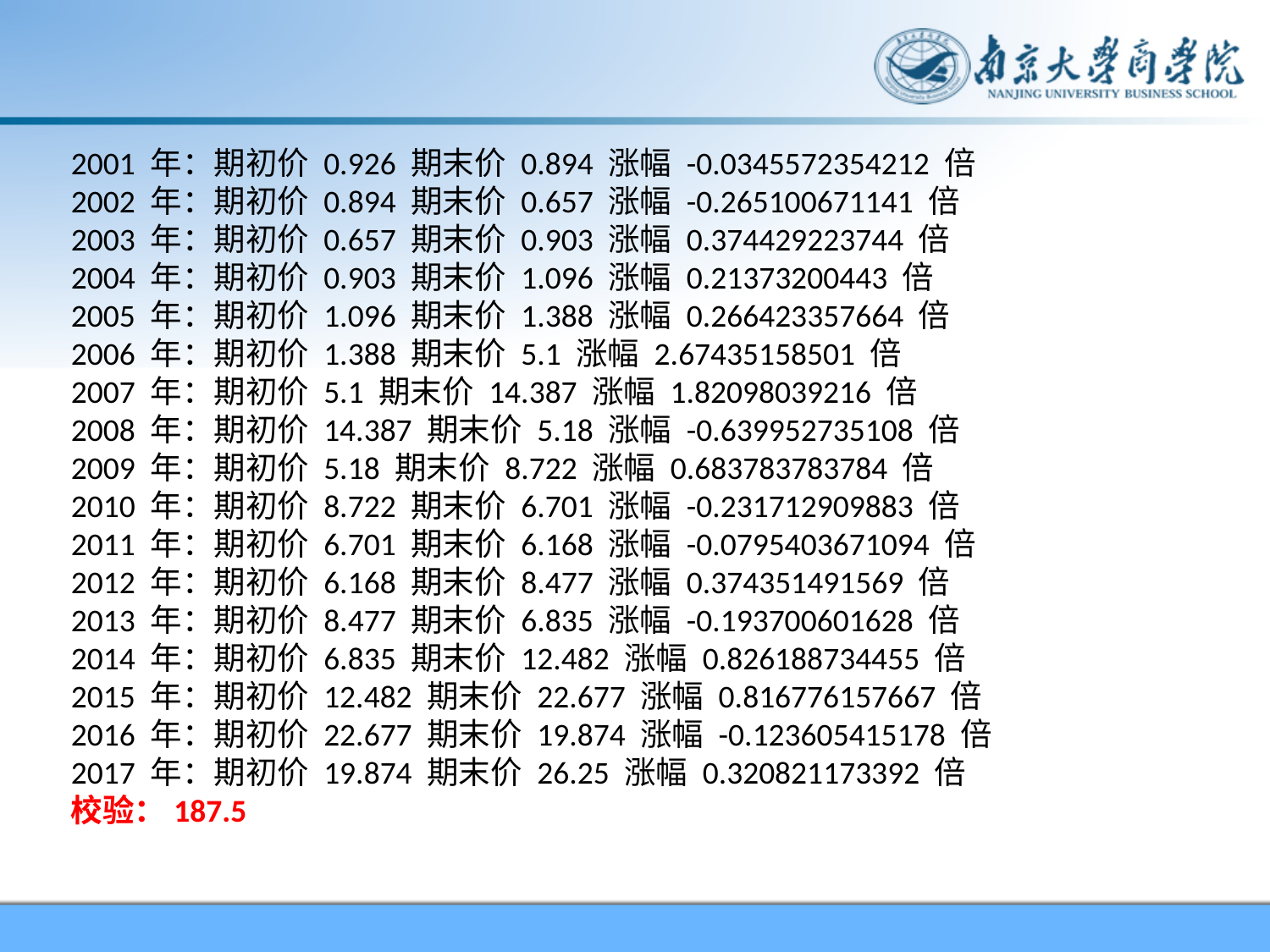

#
2001 年：期初价 0.926 期末价 0.894 涨幅 -0.0345572354212 倍
2002 年：期初价 0.894 期末价 0.657 涨幅 -0.265100671141 倍
2003 年：期初价 0.657 期末价 0.903 涨幅 0.374429223744 倍
2004 年：期初价 0.903 期末价 1.096 涨幅 0.21373200443 倍
2005 年：期初价 1.096 期末价 1.388 涨幅 0.266423357664 倍
2006 年：期初价 1.388 期末价 5.1 涨幅 2.67435158501 倍
2007 年：期初价 5.1 期末价 14.387 涨幅 1.82098039216 倍
2008 年：期初价 14.387 期末价 5.18 涨幅 -0.639952735108 倍
2009 年：期初价 5.18 期末价 8.722 涨幅 0.683783783784 倍
2010 年：期初价 8.722 期末价 6.701 涨幅 -0.231712909883 倍
2011 年：期初价 6.701 期末价 6.168 涨幅 -0.0795403671094 倍
2012 年：期初价 6.168 期末价 8.477 涨幅 0.374351491569 倍
2013 年：期初价 8.477 期末价 6.835 涨幅 -0.193700601628 倍
2014 年：期初价 6.835 期末价 12.482 涨幅 0.826188734455 倍
2015 年：期初价 12.482 期末价 22.677 涨幅 0.816776157667 倍
2016 年：期初价 22.677 期末价 19.874 涨幅 -0.123605415178 倍
2017 年：期初价 19.874 期末价 26.25 涨幅 0.320821173392 倍
校验：187.5